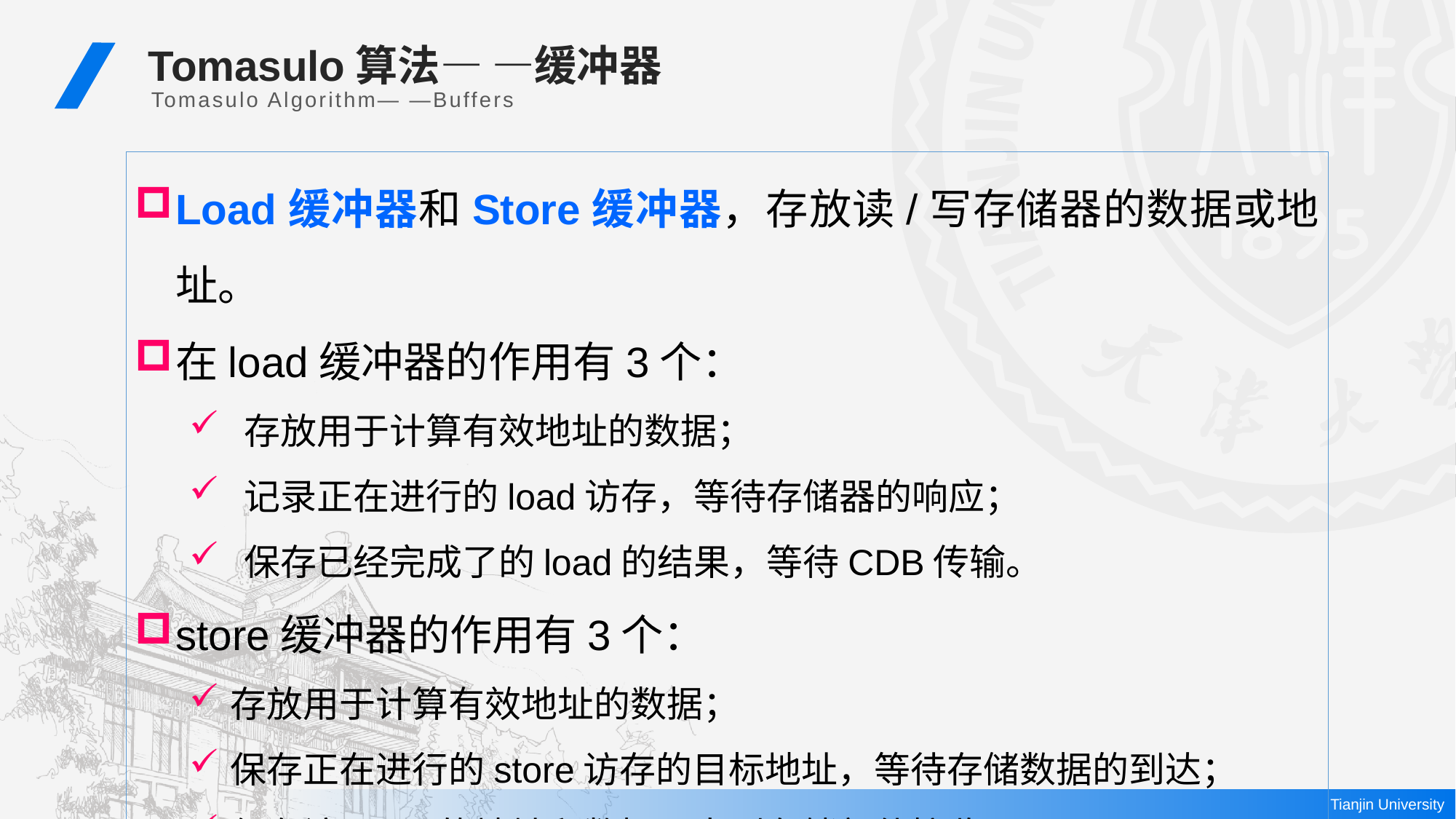

Tomasulo算法— —缓冲器
Tomasulo Algorithm— —Buffers
Load缓冲器和Store缓冲器，存放读/写存储器的数据或地址。
在load缓冲器的作用有3个：
存放用于计算有效地址的数据；
记录正在进行的load访存，等待存储器的响应；
保存已经完成了的load的结果，等待CDB传输。
store缓冲器的作用有3个：
存放用于计算有效地址的数据；
保存正在进行的store访存的目标地址，等待存储数据的到达；
保存该store的地址和数据，直到存储部件接收。